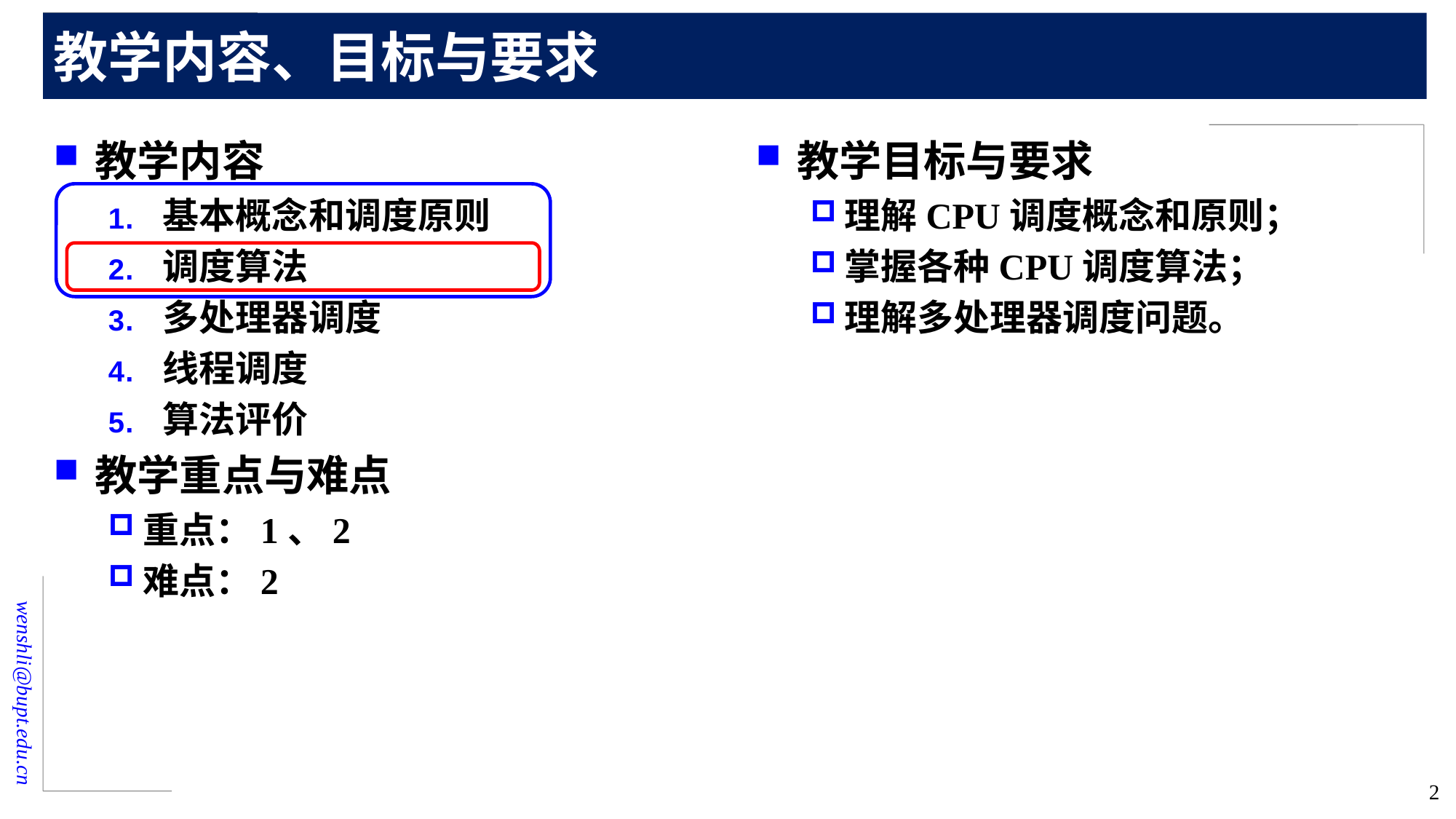

# 教学内容、目标与要求
教学内容
基本概念和调度原则
调度算法
多处理器调度
线程调度
算法评价
教学重点与难点
重点：1、2
难点：2
教学目标与要求
理解CPU调度概念和原则；
掌握各种CPU调度算法；
理解多处理器调度问题。

2